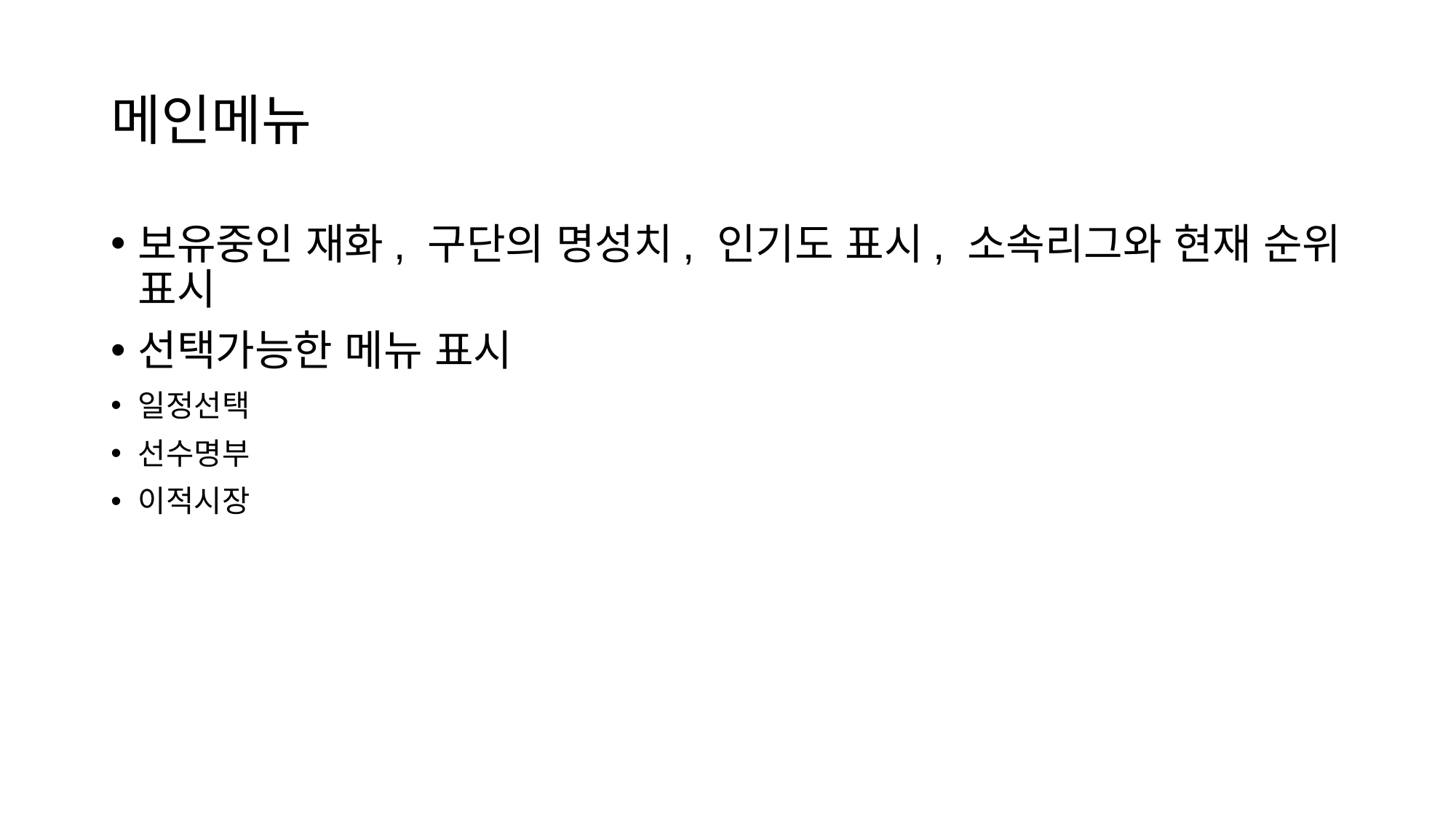

# 메인메뉴
보유중인 재화, 구단의 명성치, 인기도 표시, 소속리그와 현재 순위 표시
선택가능한 메뉴 표시
일정선택
선수명부
이적시장